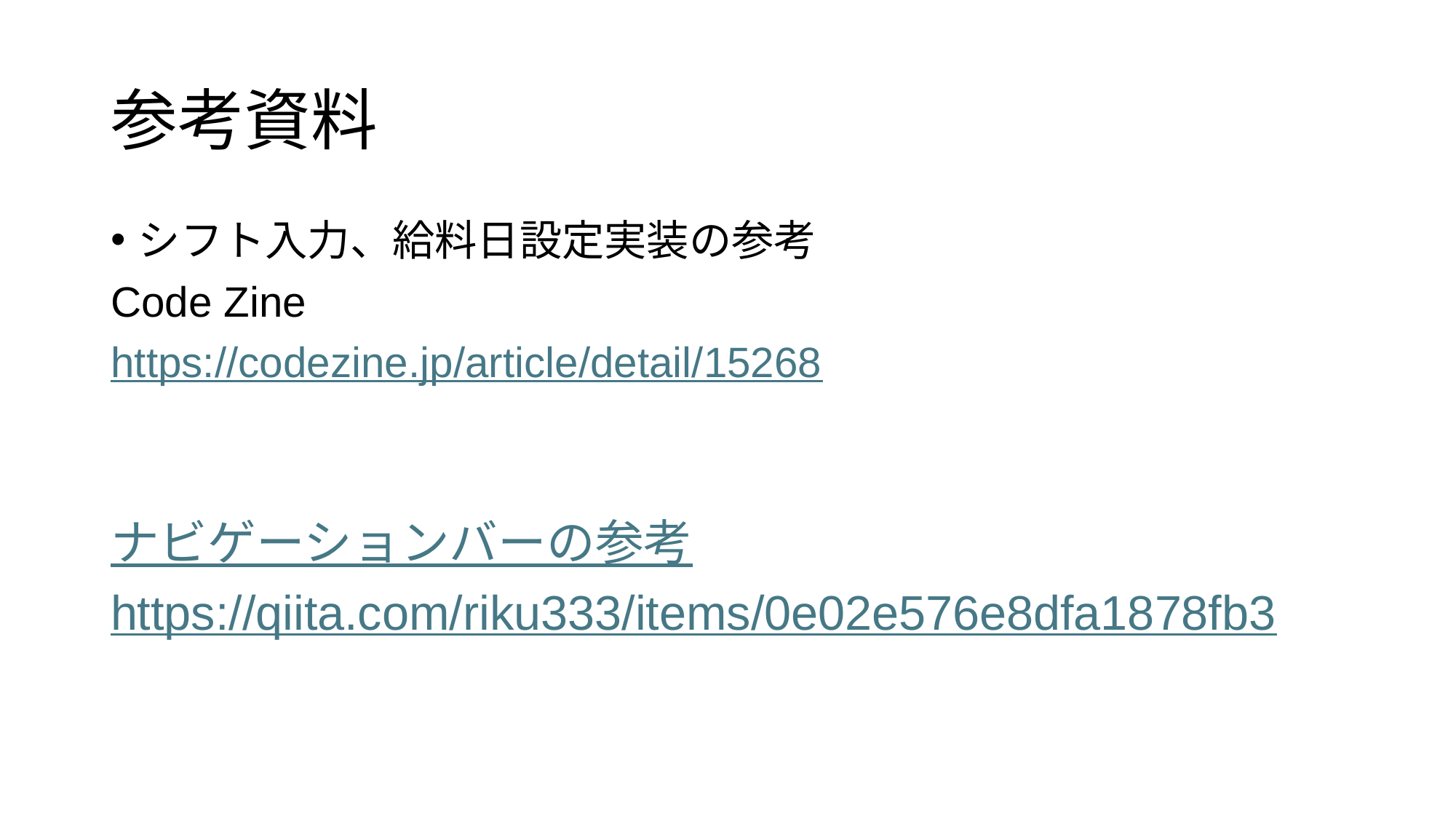

# 参考資料
シフト入力、給料日設定実装の参考
Code Zine
https://codezine.jp/article/detail/15268
ナビゲーションバーの参考
https://qiita.com/riku333/items/0e02e576e8dfa1878fb3